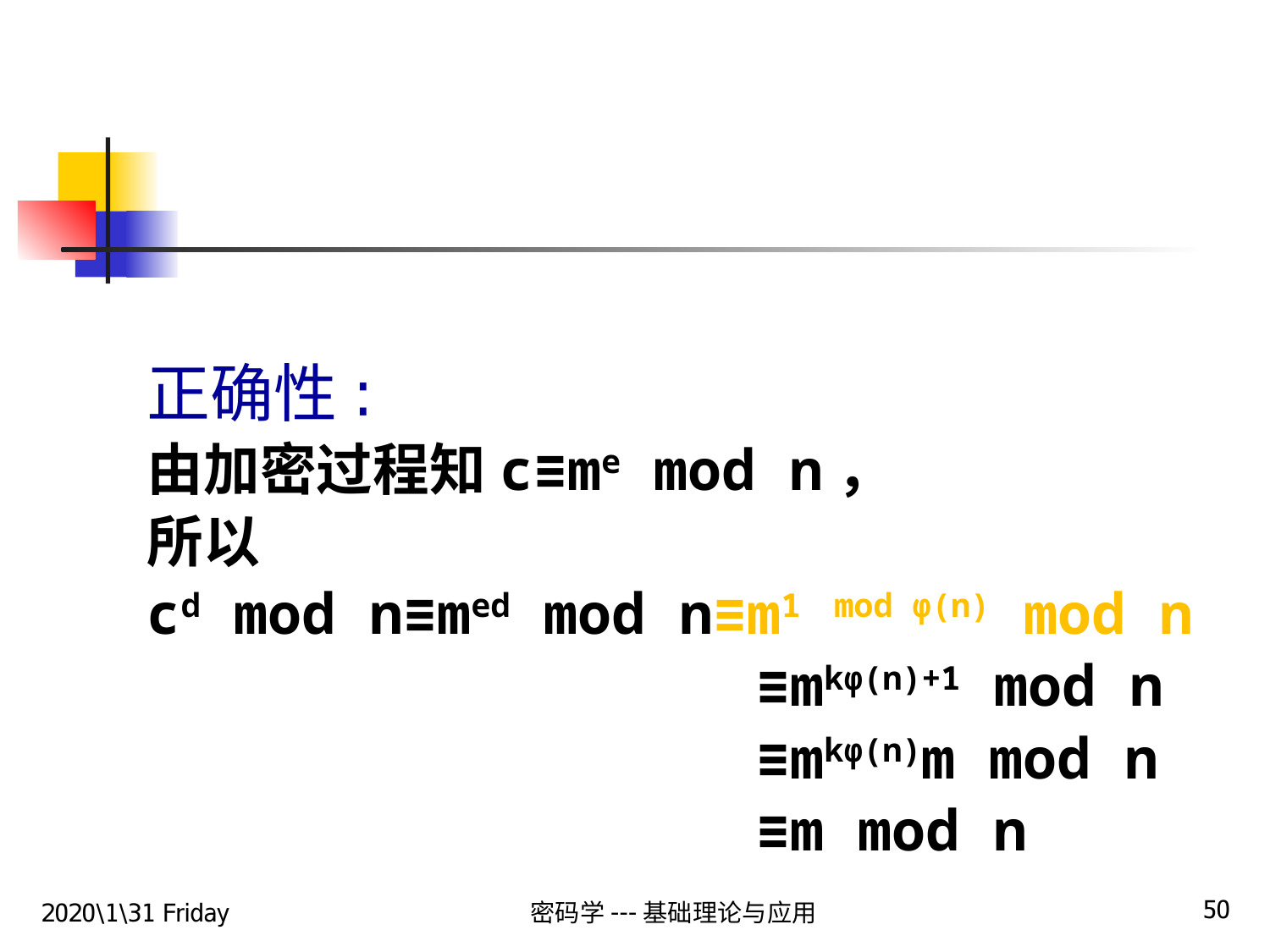

正确性:
由加密过程知c≡me mod n，
所以
cd mod n≡med mod n≡m1 mod φ(n) mod n
                  ≡mkφ(n)+1 mod n
                  ≡mkφ(n)m mod n
                  ≡m mod n
50
2020\1\31 Friday
密码学---基础理论与应用